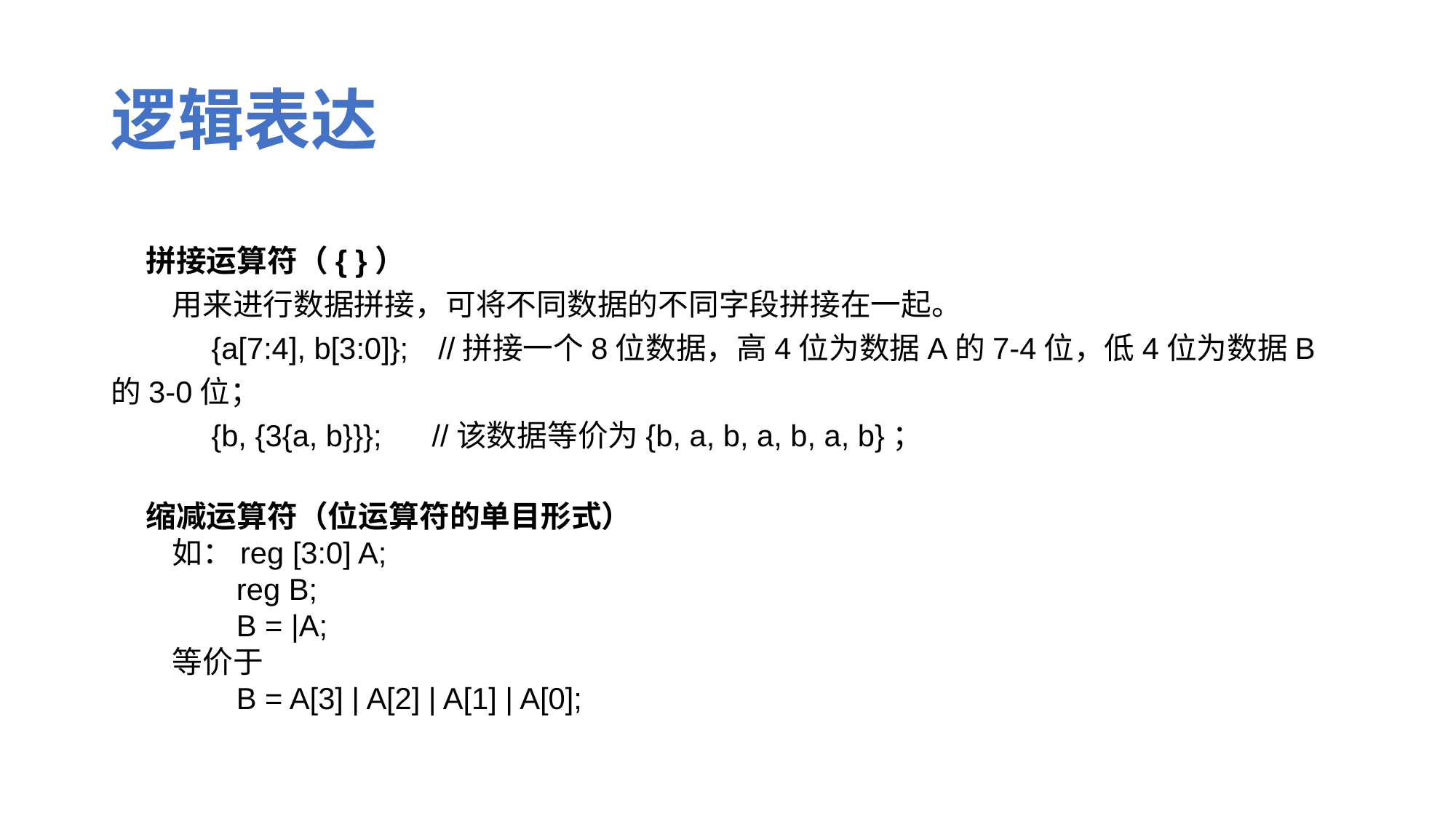

# 逻辑表达
    拼接运算符（{ }）
        用来进行数据拼接，可将不同数据的不同字段拼接在一起。
            {a[7:4], b[3:0]};	//拼接一个8位数据，高4位为数据A的7-4位，低4位为数据B的3-0位；
            {b, {3{a, b}}};      //该数据等价为{b, a, b, a, b, a, b}；

    缩减运算符（位运算符的单目形式）
        如：reg [3:0] A;
               reg B;
               B = |A;
        等价于
               B = A[3] | A[2] | A[1] | A[0];